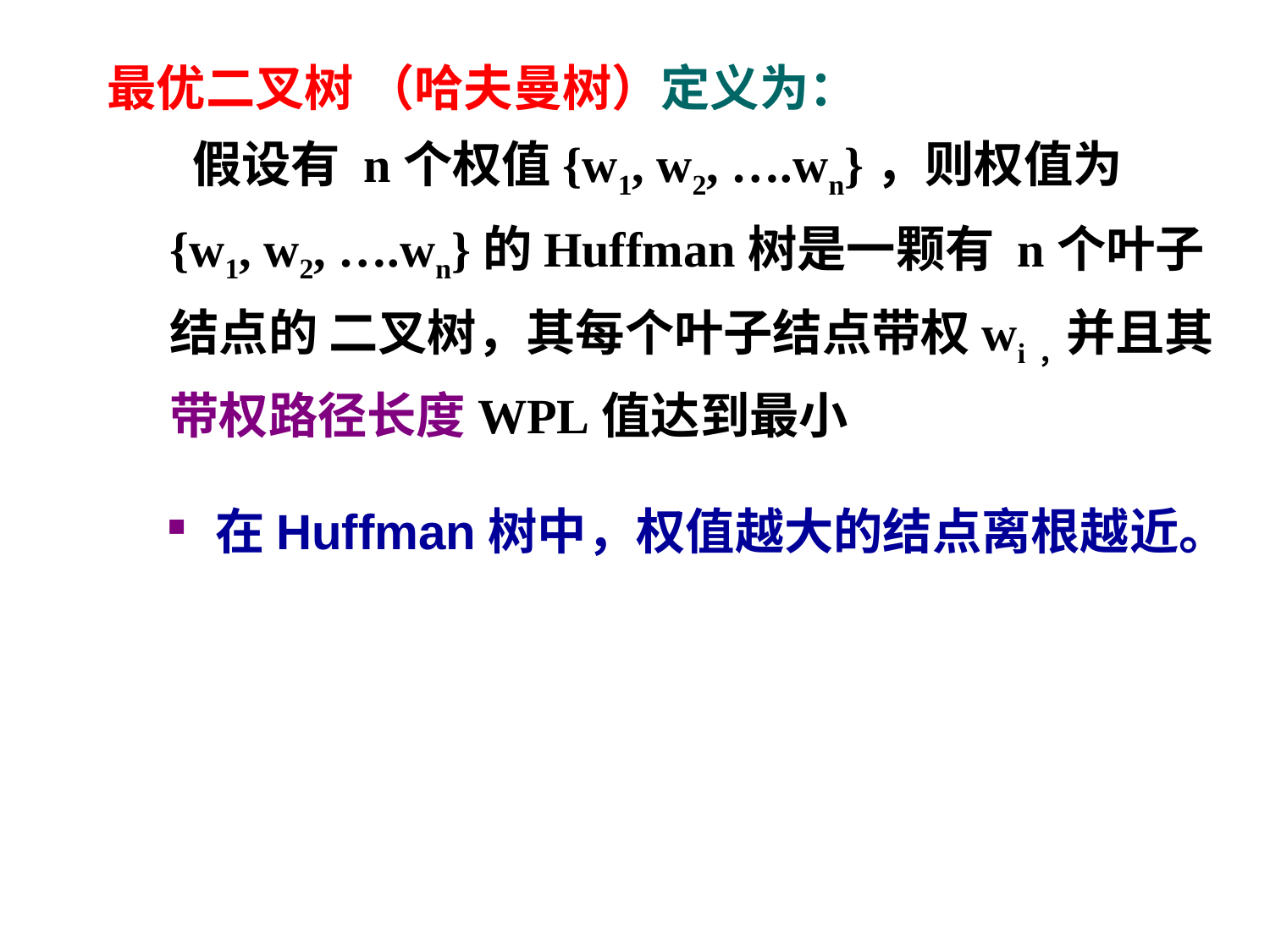

最优二叉树 （哈夫曼树）定义为：
 假设有 n个权值{w1, w2, ….wn}，则权值为
{w1, w2, ….wn}的Huffman树是一颗有 n个叶子 结点的 二叉树，其每个叶子结点带权wi，并且其 带权路径长度WPL值达到最小
在Huffman树中，权值越大的结点离根越近。